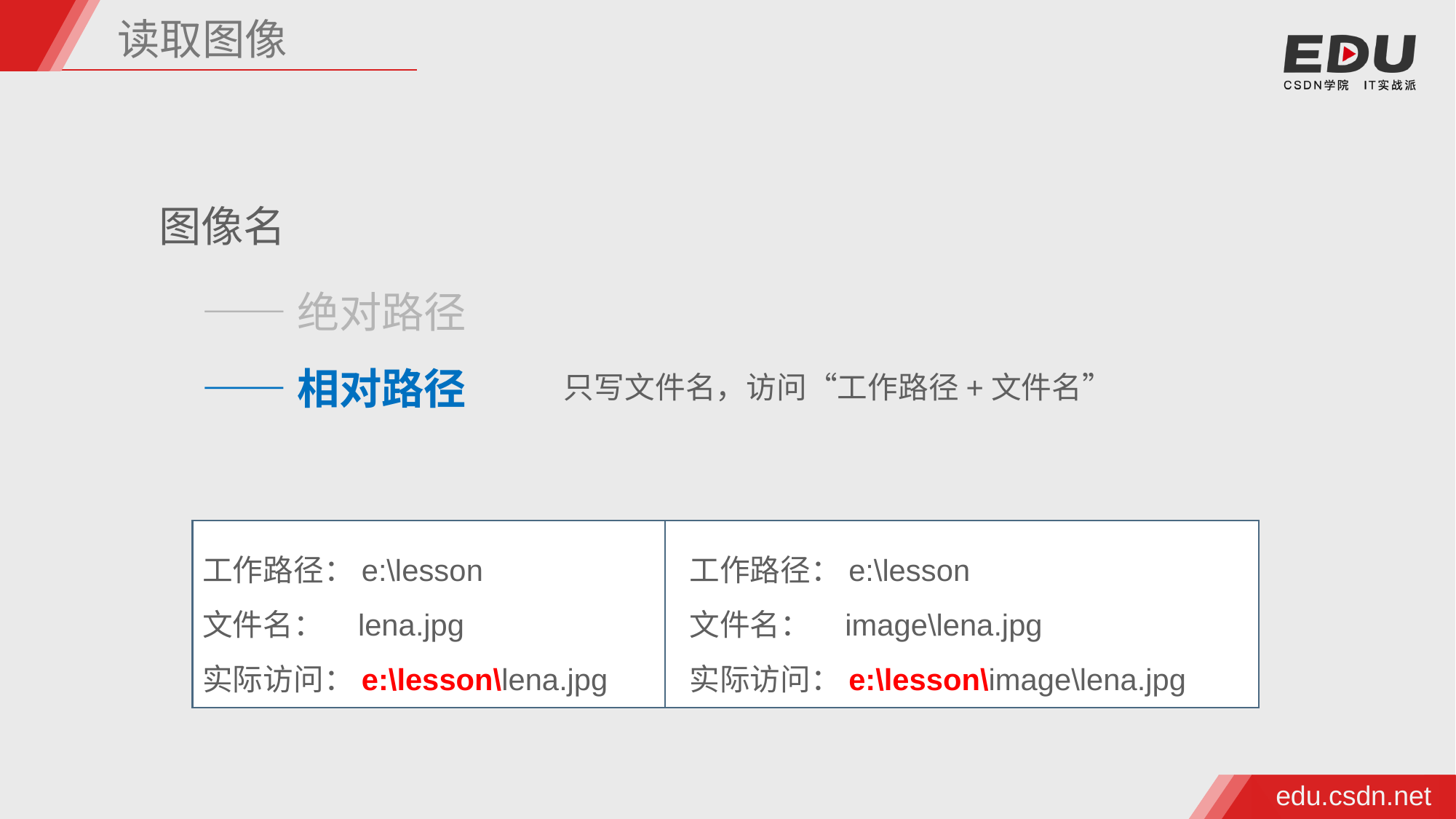

读取图像
图像名
——绝对路径
——相对路径
只写文件名，访问“工作路径+文件名”

工作路径：e:\lesson
文件名：    image\lena.jpg
实际访问：e:\lesson\image\lena.jpg
工作路径：e:\lesson
文件名：    lena.jpg
实际访问：e:\lesson\lena.jpg
edu.csdn.net